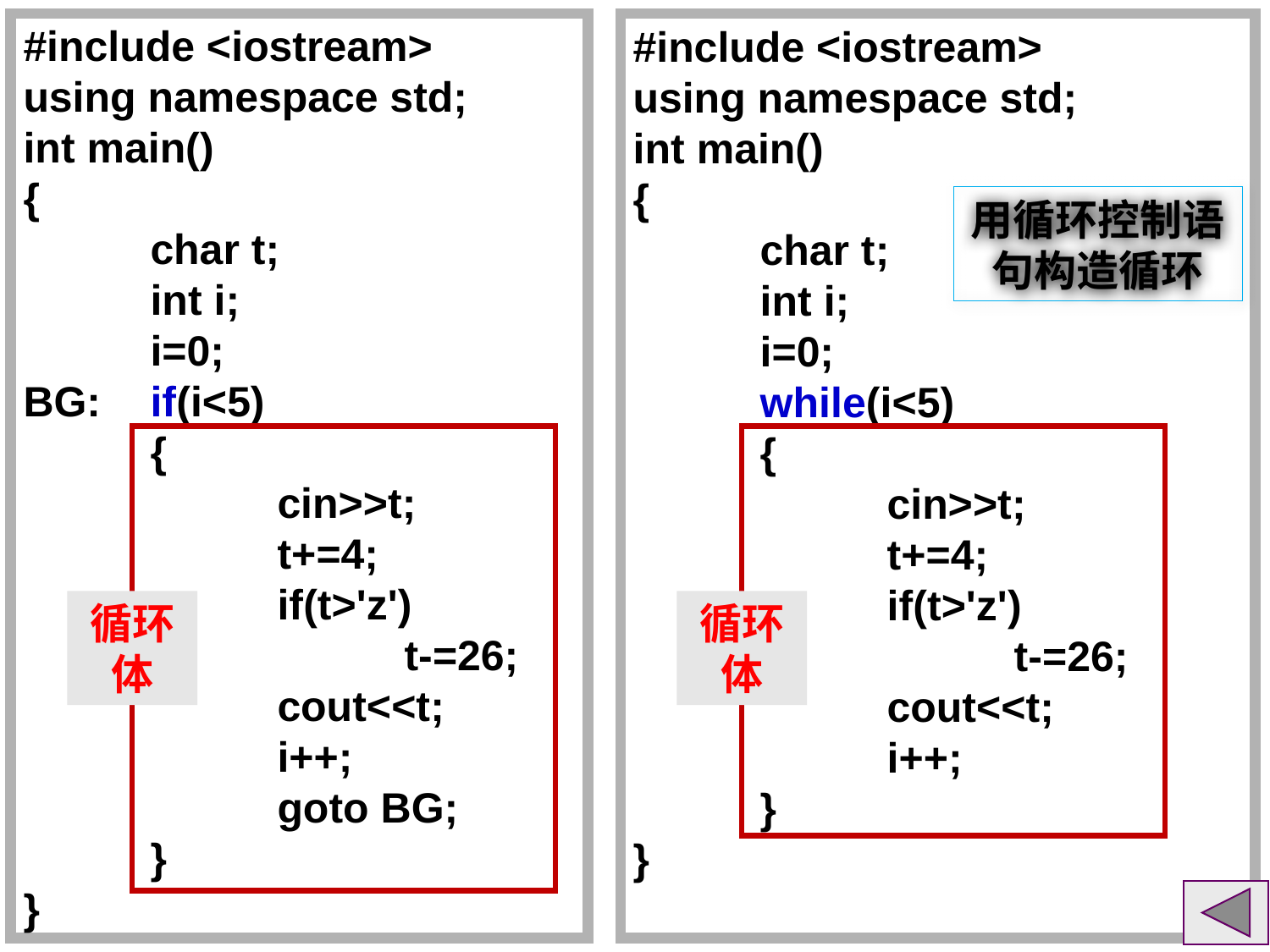

#include <iostream>
using namespace std;
int main()
{
	char t;
	int i;
	i=0;
BG:	if(i<5)
	{
		cin>>t;
		t+=4;
		if(t>'z')
			t-=26;
		cout<<t;
		i++;
		goto BG;
	}
}
#include <iostream>
using namespace std;
int main()
{
	char t;
	int i;
	i=0;
	while(i<5)
	{
		cin>>t;
		t+=4;
		if(t>'z')
			t-=26;
		cout<<t;
		i++;
	}
}
用循环控制语句构造循环

循环体
循环体